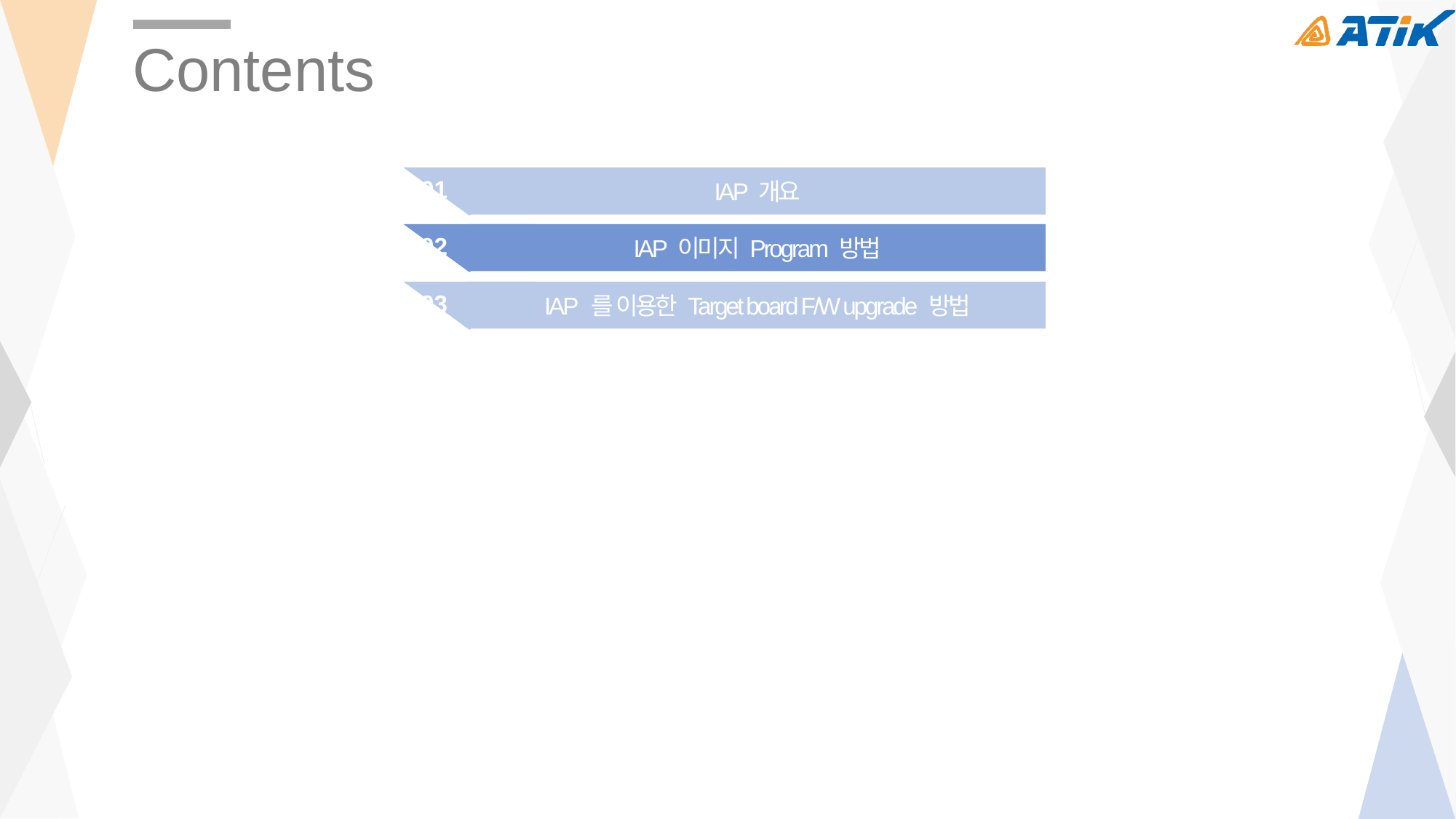

Contents

IAP 개요

01
IAP 이미지 Program 방법

02
IAP 를 이용한 Target board F/W upgrade 방법

03